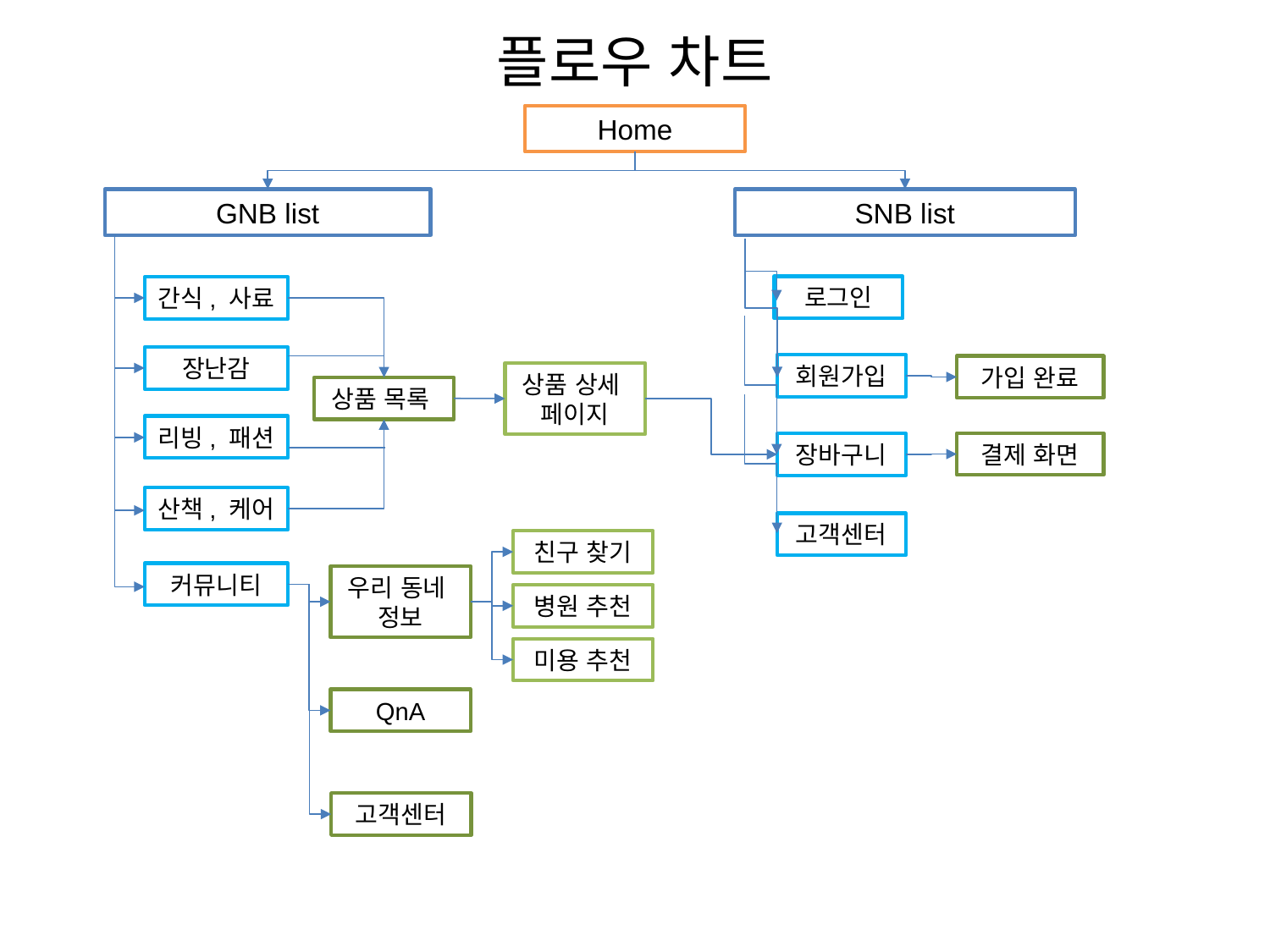

# 플로우 차트
Home
GNB list
SNB list
로그인
간식, 사료
장난감
회원가입
가입 완료
상품 상세
페이지
상품 목록
리빙, 패션
결제 화면
장바구니
산책, 케어
고객센터
친구 찾기
커뮤니티
우리 동네
정보
병원 추천
미용 추천
QnA
고객센터